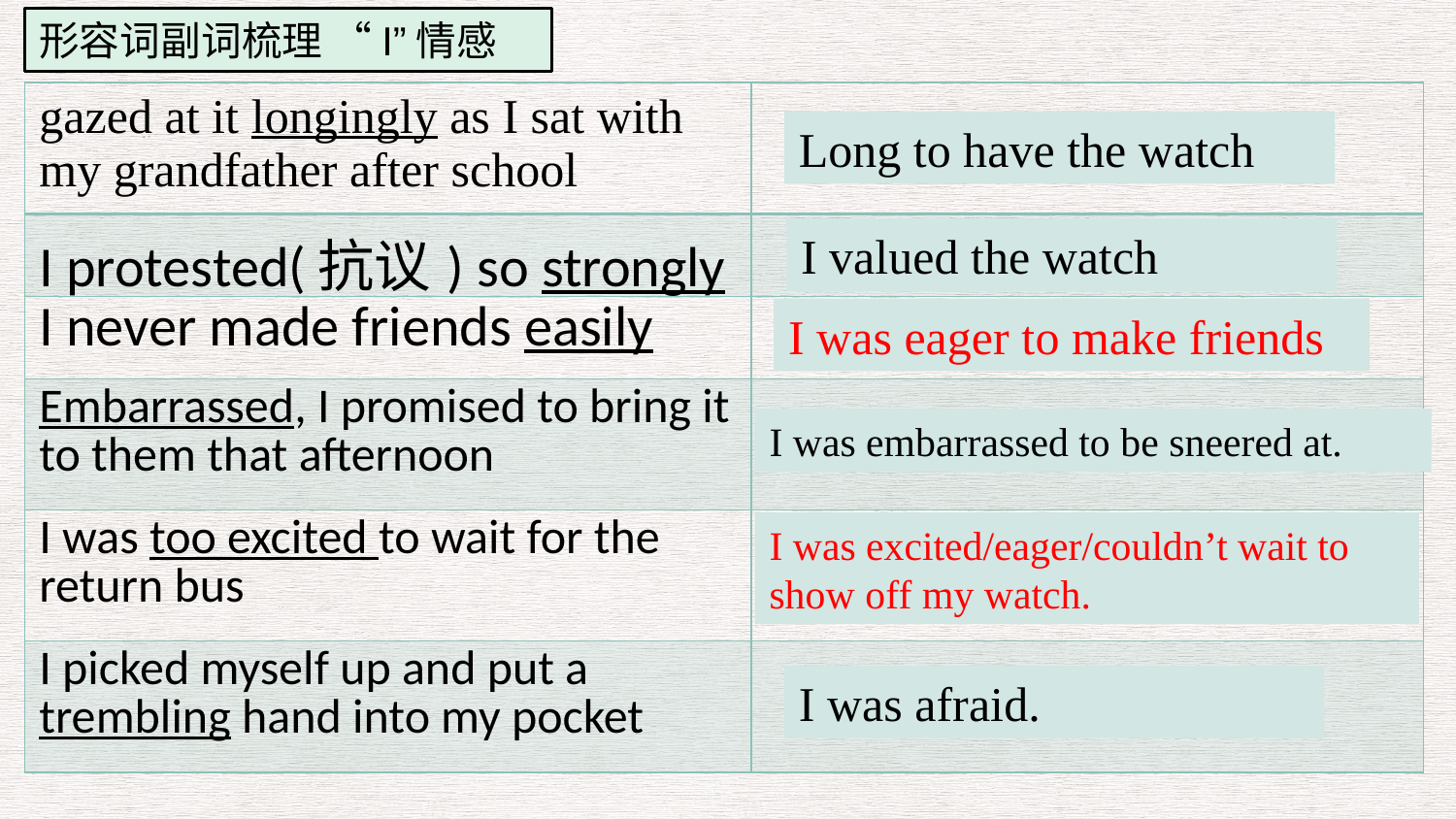

形容词副词梳理 “I”情感
| gazed at it longingly as I sat with my grandfather after school |  |
| --- | --- |
| I protested(抗议) so strongly |  |
| I never made friends easily |  |
| Embarrassed, I promised to bring it to them that afternoon |  |
| I was too excited to wait for the return bus |  |
| I picked myself up and put a trembling hand into my pocket |  |
Long to have the watch
I valued the watch
I was eager to make friends
I was embarrassed to be sneered at.
I was excited/eager/couldn’t wait to  show off my watch.
I was afraid.